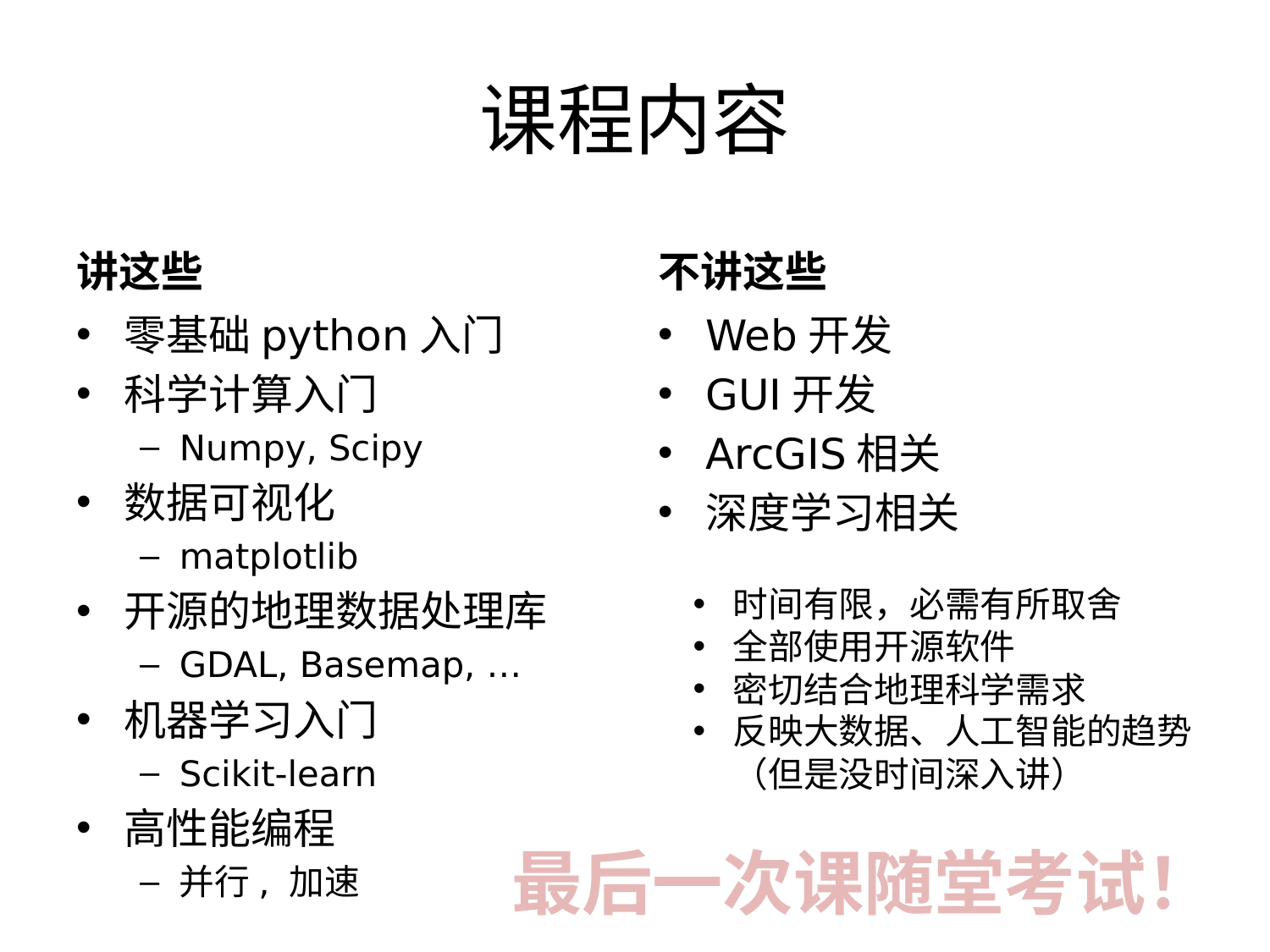

# 课程内容
讲这些
不讲这些
零基础python入门
科学计算入门
Numpy, Scipy
数据可视化
matplotlib
开源的地理数据处理库
GDAL, Basemap, …
机器学习入门
Scikit-learn
高性能编程
并行, 加速

Web开发
GUI开发
ArcGIS相关
深度学习相关
时间有限，必需有所取舍
全部使用开源软件
密切结合地理科学需求
反映大数据、人工智能的趋势（但是没时间深入讲）

最后一次课随堂考试！